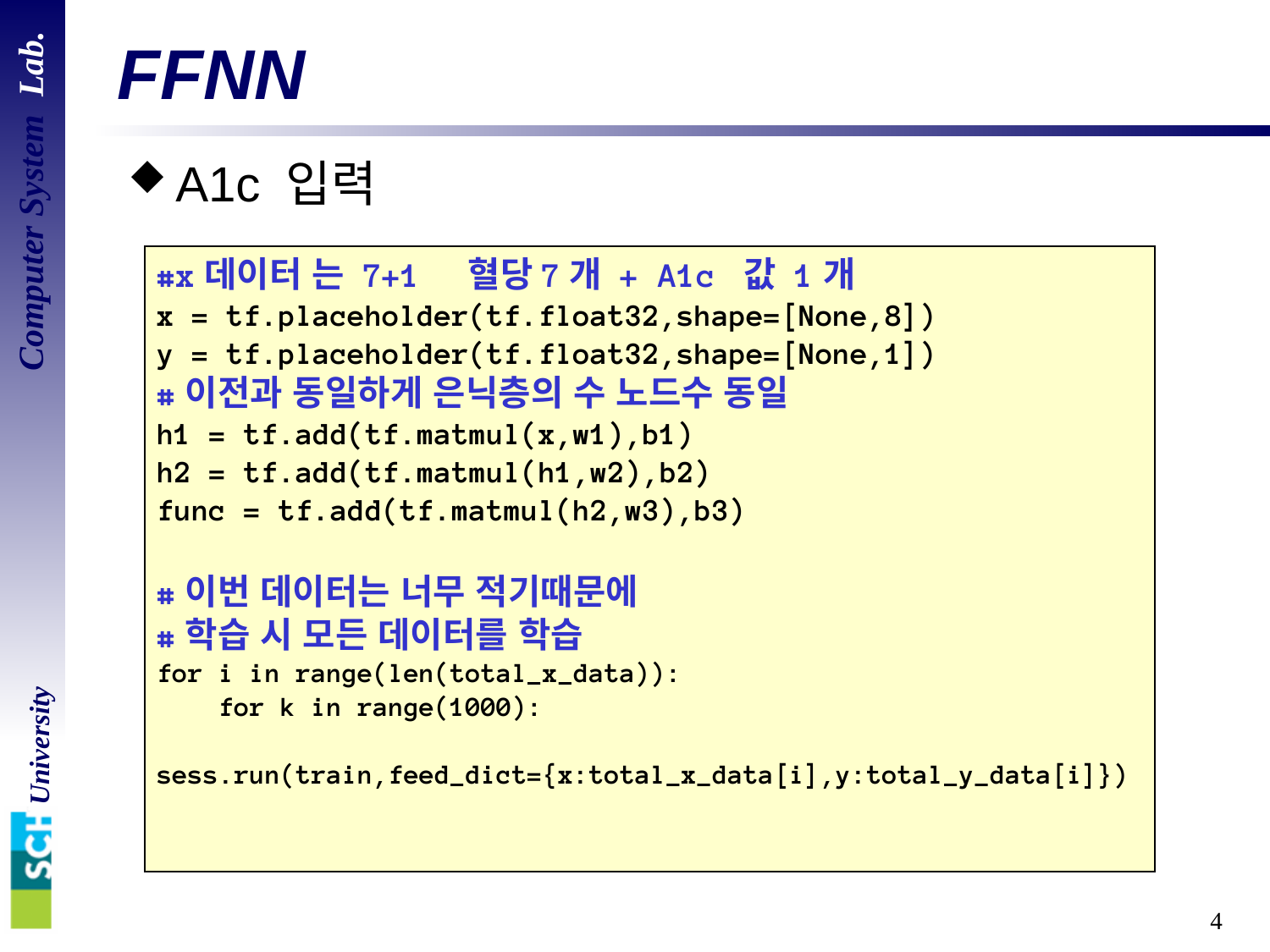

# FFNN

A1c 입력
#x데이터 는 7+1  혈당7개 + A1c 값 1개
x = tf.placeholder(tf.float32,shape=[None,8])
y = tf.placeholder(tf.float32,shape=[None,1])
#이전과 동일하게 은닉층의 수 노드수 동일
h1 = tf.add(tf.matmul(x,w1),b1)
h2 = tf.add(tf.matmul(h1,w2),b2)
func = tf.add(tf.matmul(h2,w3),b3)

#이번 데이터는 너무 적기때문에
#학습 시 모든 데이터를 학습
for i in range(len(total_x_data)):
    for k in range(1000):
        sess.run(train,feed_dict={x:total_x_data[i],y:total_y_data[i]})